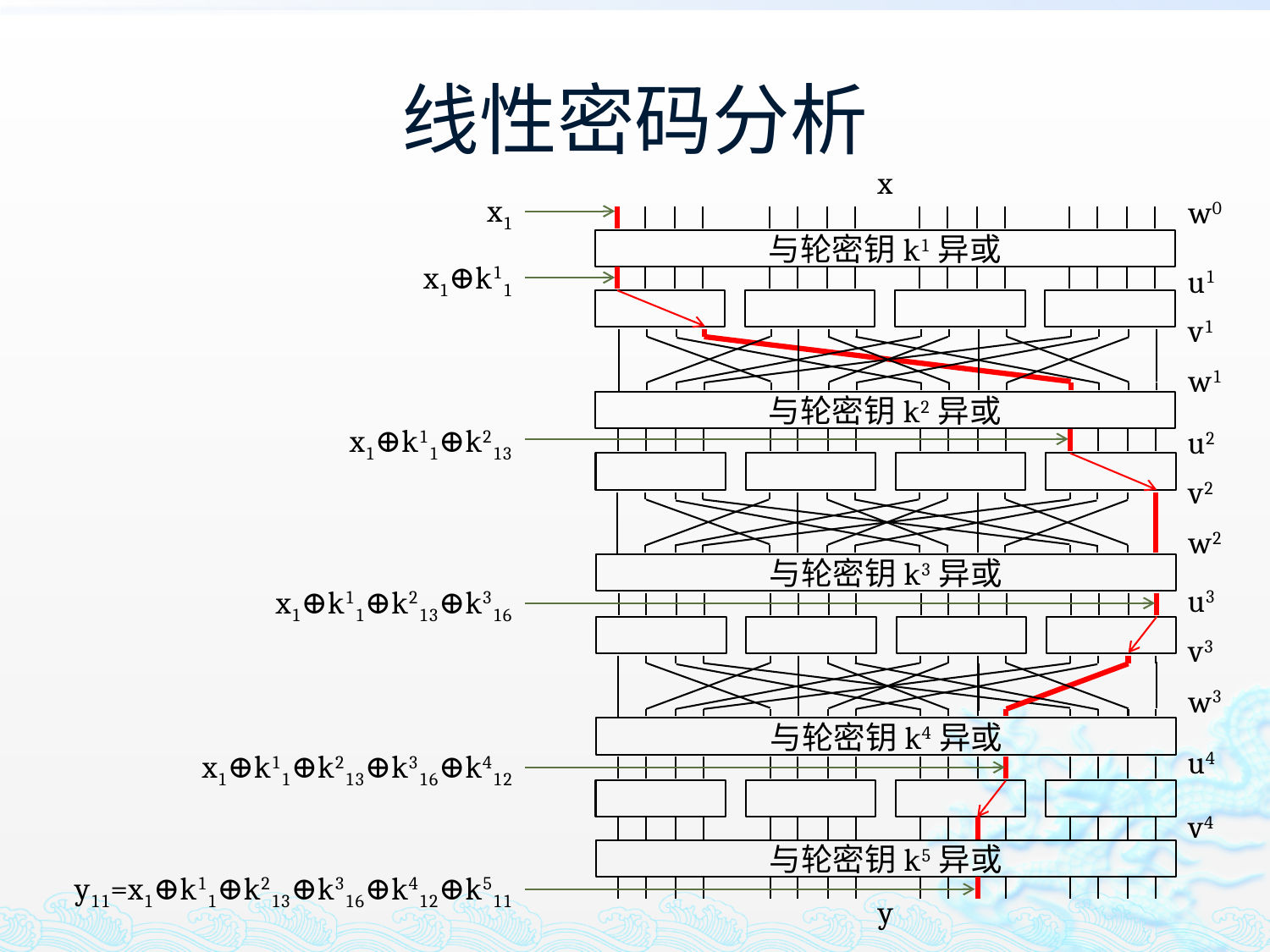

# 线性密码分析
x
w0
与轮密钥k1异或

与轮密钥k2异或

与轮密钥k3异或

与轮密钥k4异或

与轮密钥k5异或
u1
v1
w1
u2
v2
w2
u3
v3
w3
u4
v4
y
x1
x1⊕k11
x1⊕k11⊕k213
x1⊕k11⊕k213⊕k316
x1⊕k11⊕k213⊕k316⊕k412
y11=x1⊕k11⊕k213⊕k316⊕k412⊕k511